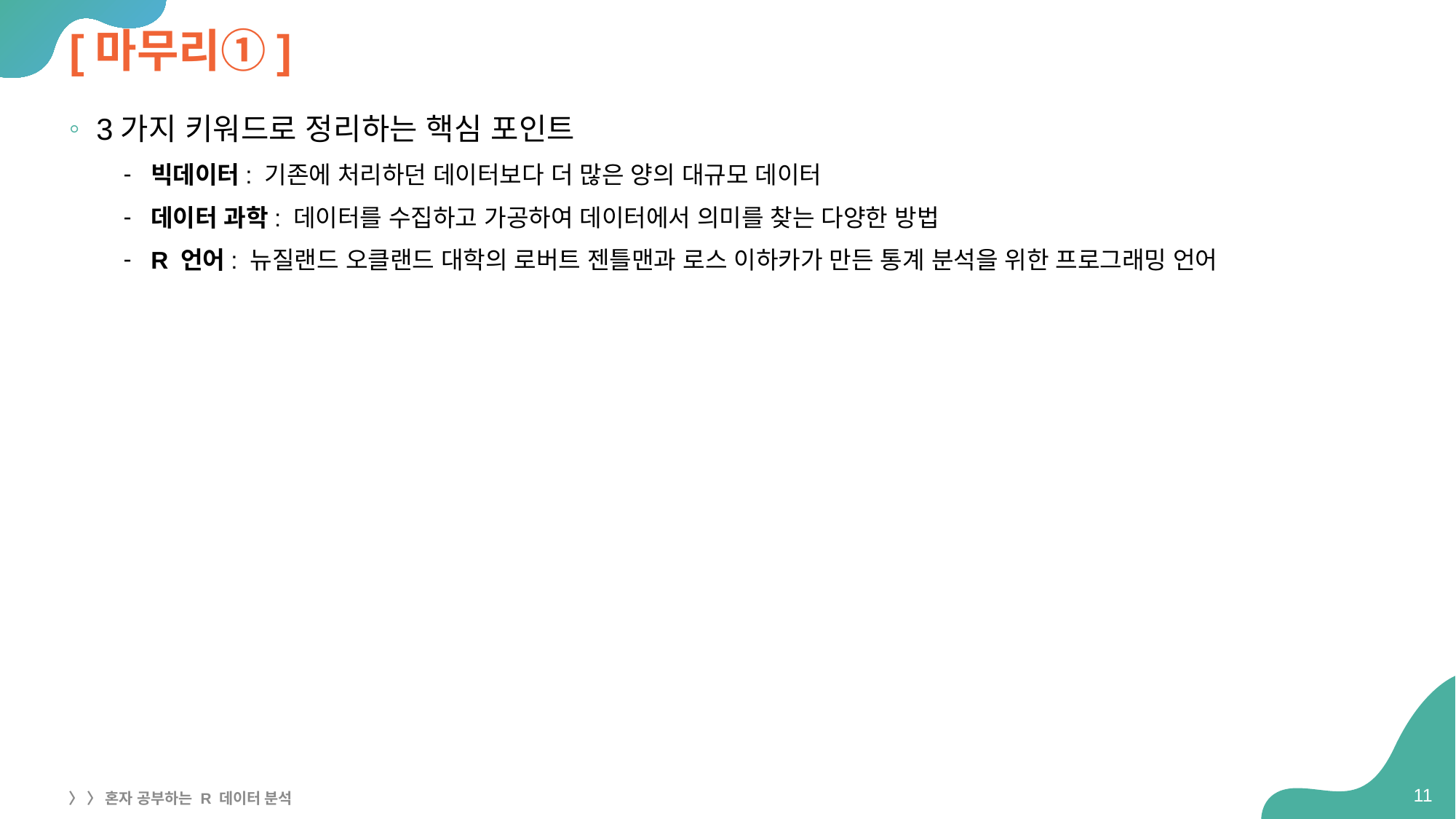

# [마무리①]
3가지 키워드로 정리하는 핵심 포인트
빅데이터: 기존에 처리하던 데이터보다 더 많은 양의 대규모 데이터
데이터 과학: 데이터를 수집하고 가공하여 데이터에서 의미를 찾는 다양한 방법
R 언어: 뉴질랜드 오클랜드 대학의 로버트 젠틀맨과 로스 이하카가 만든 통계 분석을 위한 프로그래밍 언어

11
〉 〉 혼자 공부하는 R 데이터 분석